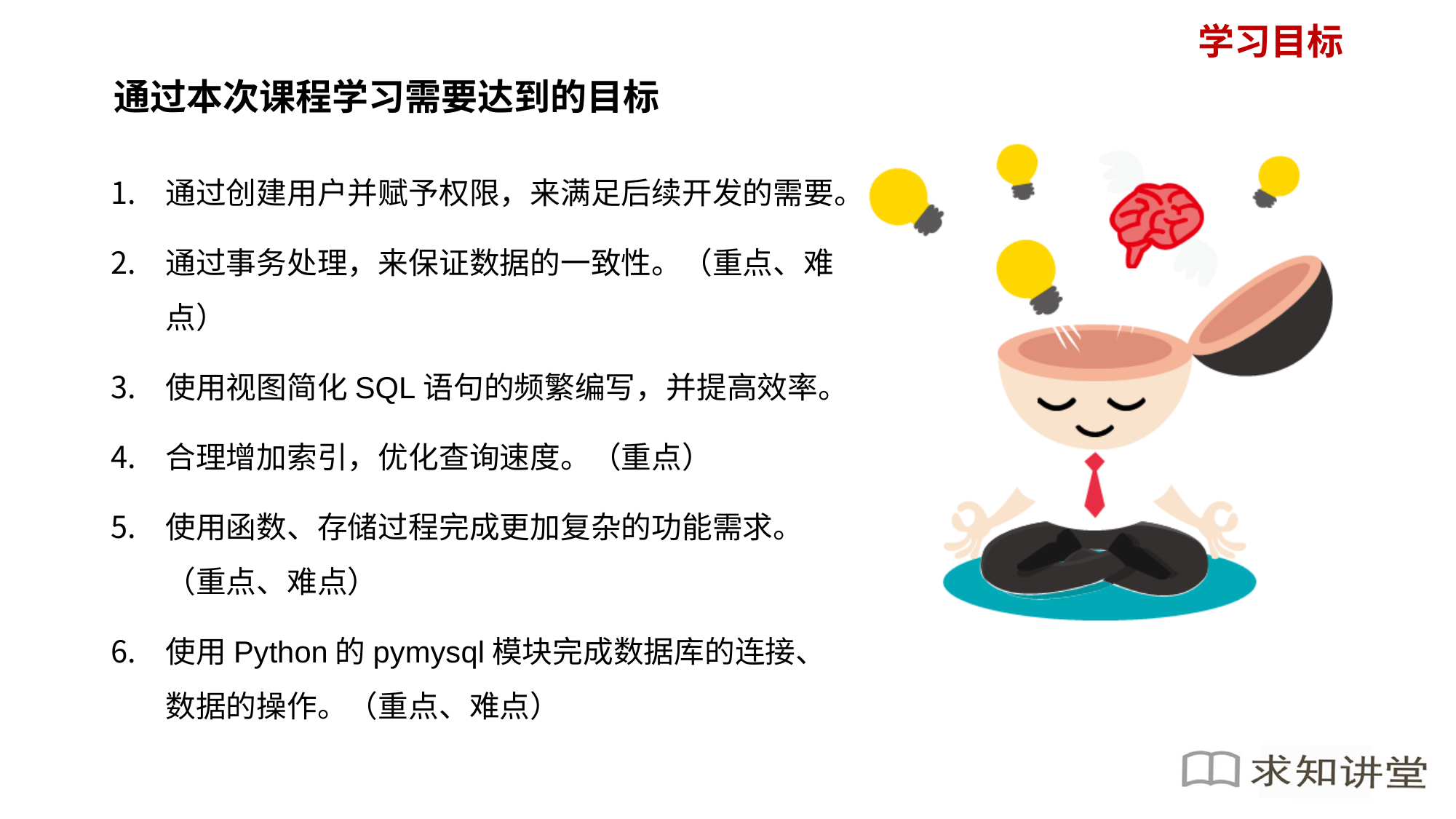

通过创建用户并赋予权限，来满足后续开发的需要。
通过事务处理，来保证数据的一致性。（重点、难点）
使用视图简化SQL语句的频繁编写，并提高效率。
合理增加索引，优化查询速度。（重点）
使用函数、存储过程完成更加复杂的功能需求。（重点、难点）
使用Python的pymysql模块完成数据库的连接、数据的操作。（重点、难点）